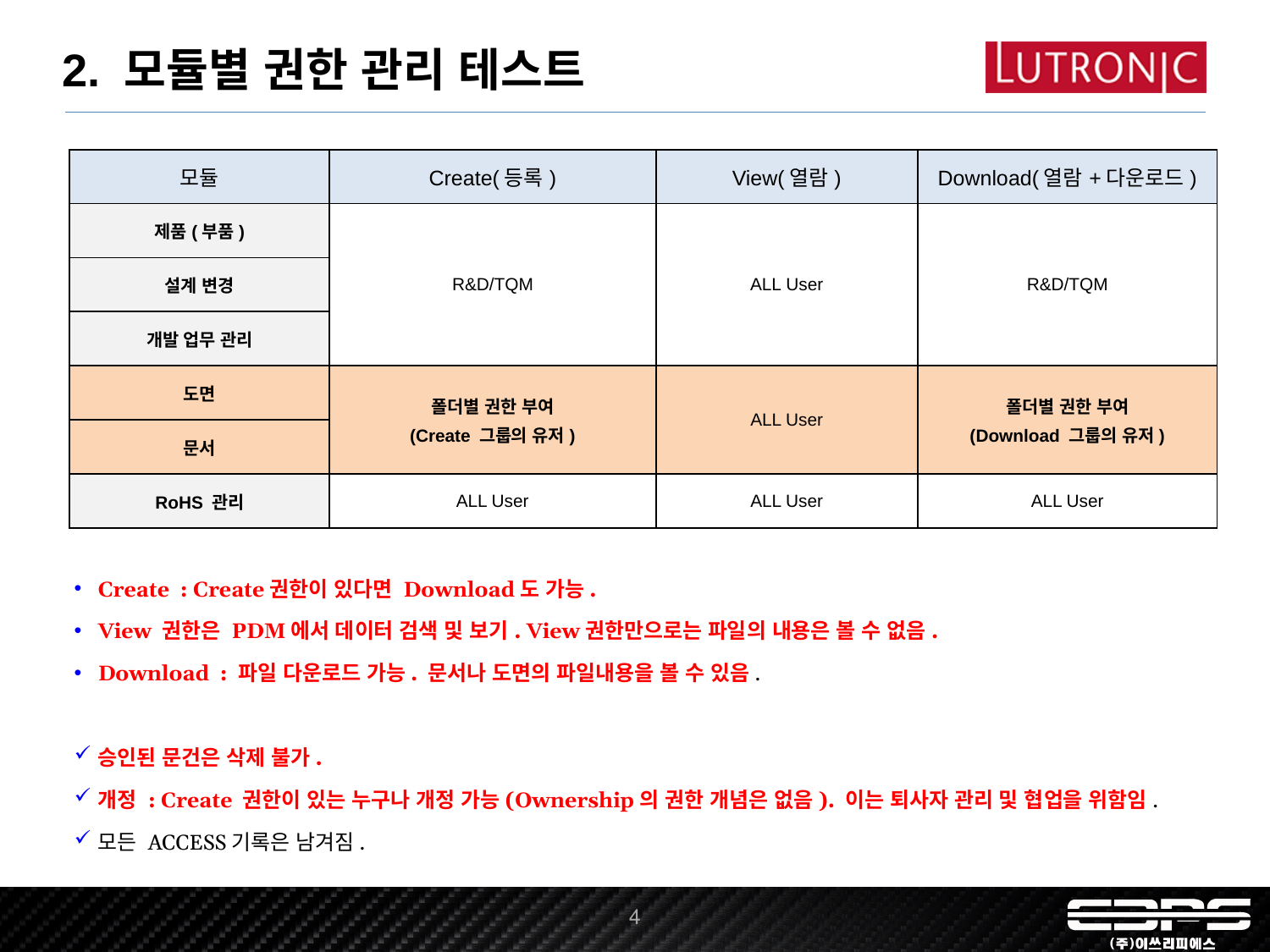

2. 모듈별 권한 관리 테스트
| 모듈 | Create(등록) | View(열람) | Download(열람+다운로드) |
| --- | --- | --- | --- |
| 제품(부품) | R&D/TQM | ALL User | R&D/TQM |
| 설계 변경 |  |  |  |
| 개발 업무 관리 |  |  |  |
| 도면 | 폴더별 권한 부여 (Create 그룹의 유저) | ALL User | 폴더별 권한 부여 (Download 그룹의 유저) |
| 문서 |  |  |  |
| RoHS 관리 | ALL User | ALL User | ALL User |
Create  : Create권한이 있다면 Download도 가능.
View 권한은 PDM에서 데이터 검색 및 보기. View권한만으로는 파일의 내용은 볼 수 없음.
Download  : 파일 다운로드 가능. 문서나 도면의 파일내용을 볼 수 있음.

승인된 문건은 삭제 불가.
개정 : Create 권한이 있는 누구나 개정 가능(Ownership의 권한 개념은 없음). 이는 퇴사자 관리 및 협업을 위함임.
모든 ACCESS기록은 남겨짐.